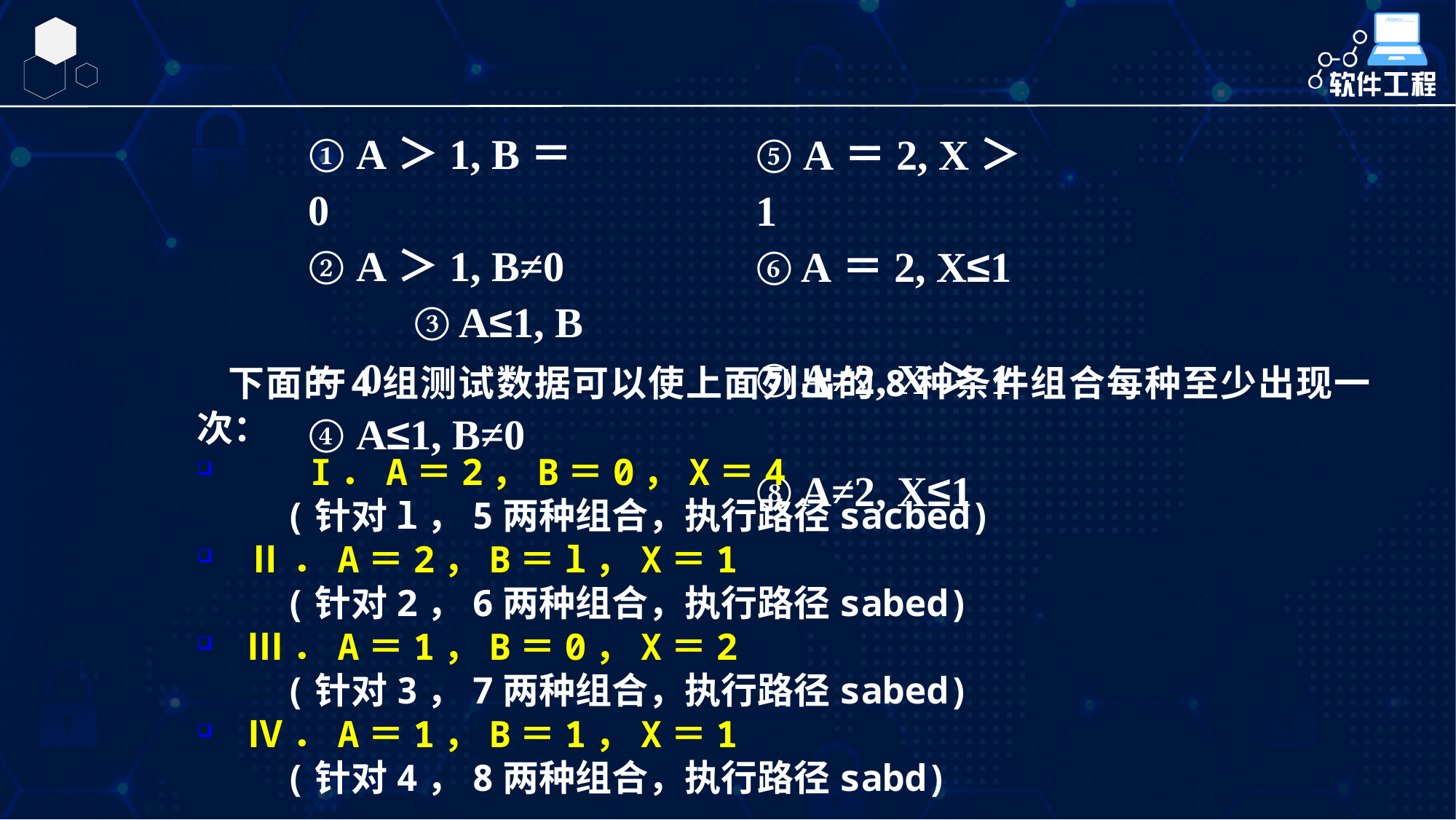

① A＞1, B＝0
② A＞1, B≠0             ③ A≤1, B＝0
④ A≤1, B≠0
⑤ A＝2, X＞1
⑥ A＝2, X≤1
⑦ A≠2, X＞1
⑧ A≠2, X≤1
  下面的4组测试数据可以使上面列出的8种条件组合每种至少出现一次：
    I．A＝2，B＝0，X＝4
    (针对l，5两种组合，执行路径sacbed)
   Ⅱ．A＝2，B＝l，X＝1
    (针对2，6两种组合，执行路径sabed)
   Ⅲ．A＝1，B＝0，X＝2
    (针对3，7两种组合，执行路径sabed)
   Ⅳ．A＝1，B＝1，X＝1
    (针对4，8两种组合，执行路径sabd)